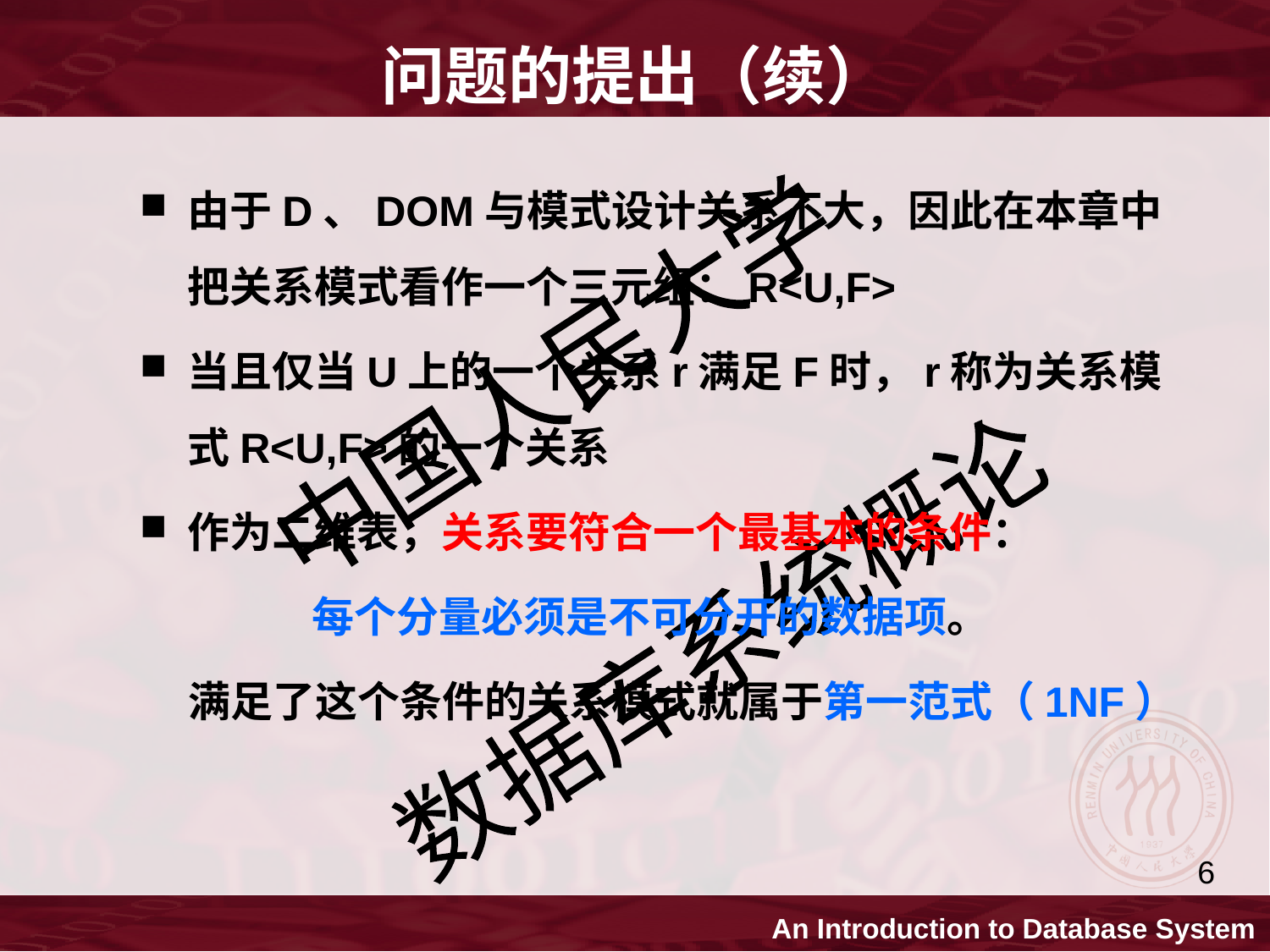

问题的提出（续）
由于D、DOM与模式设计关系不大，因此在本章中把关系模式看作一个三元组：R<U,F>
当且仅当U上的一个关系r满足F时，r称为关系模式R<U,F>的一个关系
作为二维表，关系要符合一个最基本的条件：
                 每个分量必须是不可分开的数据项。
    满足了这个条件的关系模式就属于第一范式（1NF）